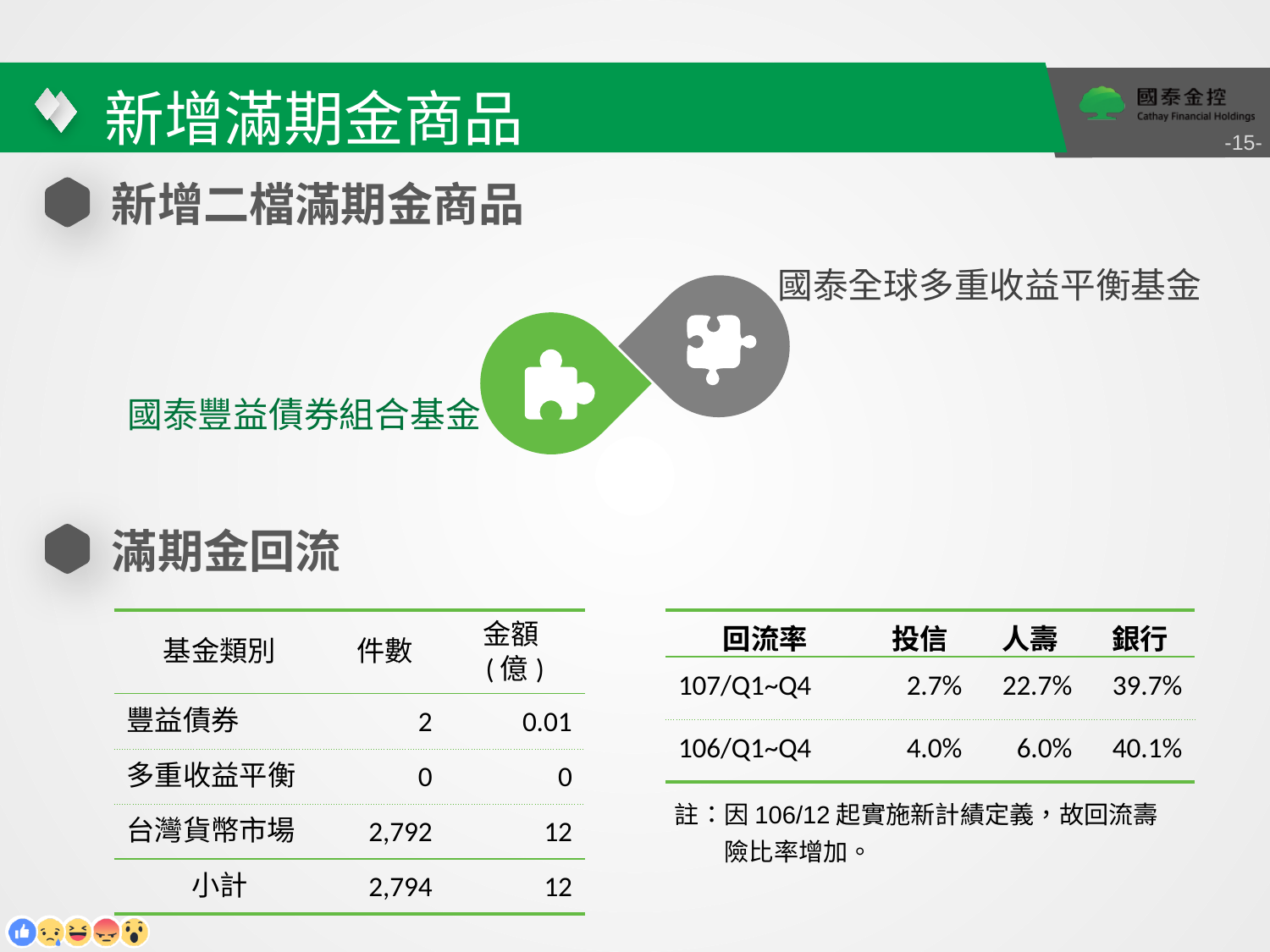

# 新增滿期金商品
-15-
新增二檔滿期金商品

國泰全球多重收益平衡基金

國泰豐益債券組合基金
《說明》
豐益債空頭，市場波動大，不易訴求。
開戶不便，待電子開戶與證照開放配合。
滿期金回流

| 基金類別 | 件數 | 金額(億) |
| --- | --- | --- |
| 豐益債券 | 2 | 0.01 |
| 多重收益平衡 | 0 | 0 |
| 台灣貨幣市場 | 2,792 | 12 |
| 小計 | 2,794 | 12 |
| 回流率 | 投信 | 人壽 | 銀行 |
| --- | --- | --- | --- |
| 107/Q1~Q4 | 2.7% | 22.7% | 39.7% |
| 106/Q1~Q4 | 4.0% | 6.0% | 40.1% |
註：因106/12起實施新計績定義，故回流壽險比率增加。